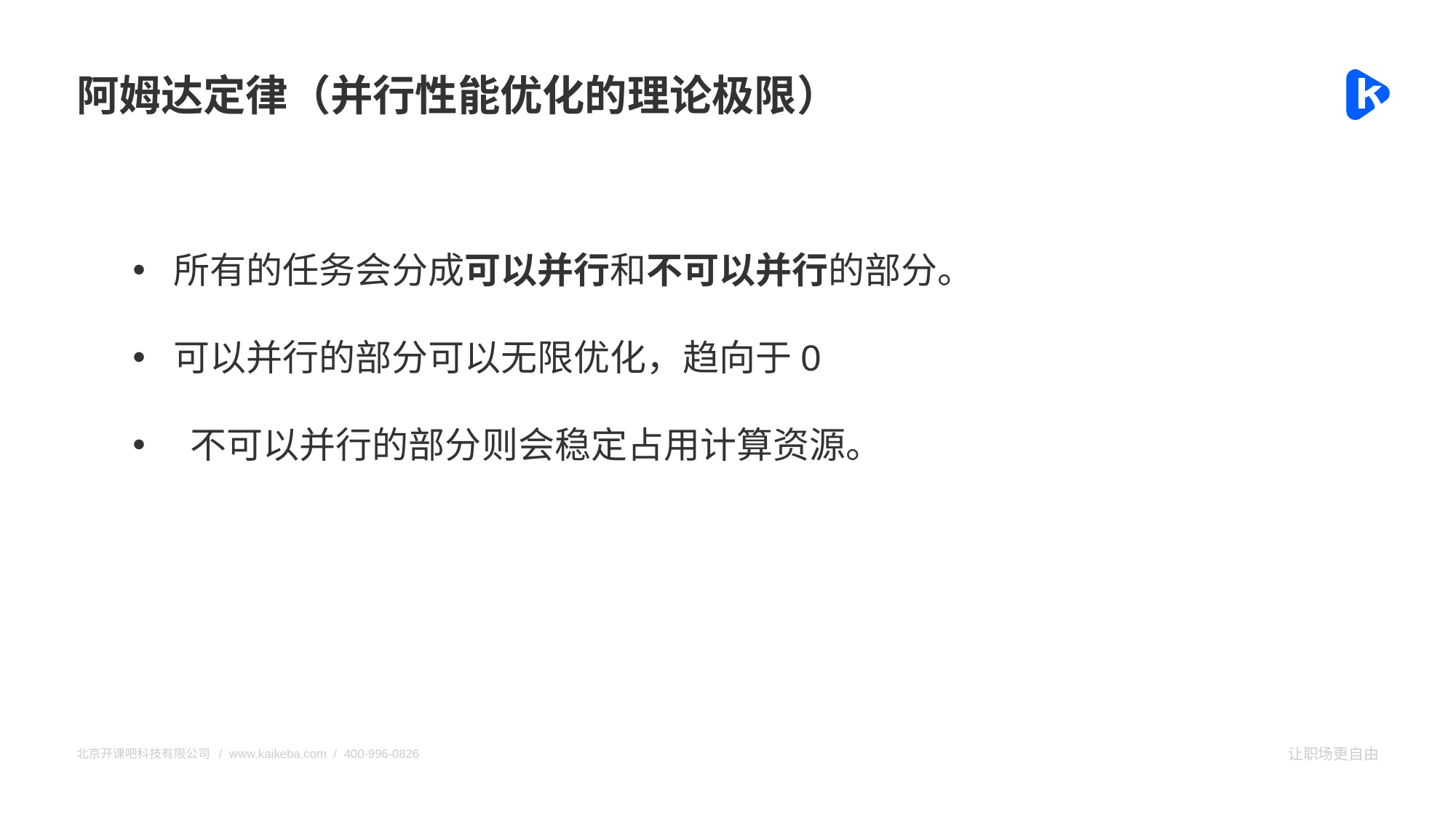

阿姆达定律（并行性能优化的理论极限）
所有的任务会分成可以并行和不可以并行的部分。
可以并行的部分可以无限优化，趋向于0
 不可以并行的部分则会稳定占用计算资源。